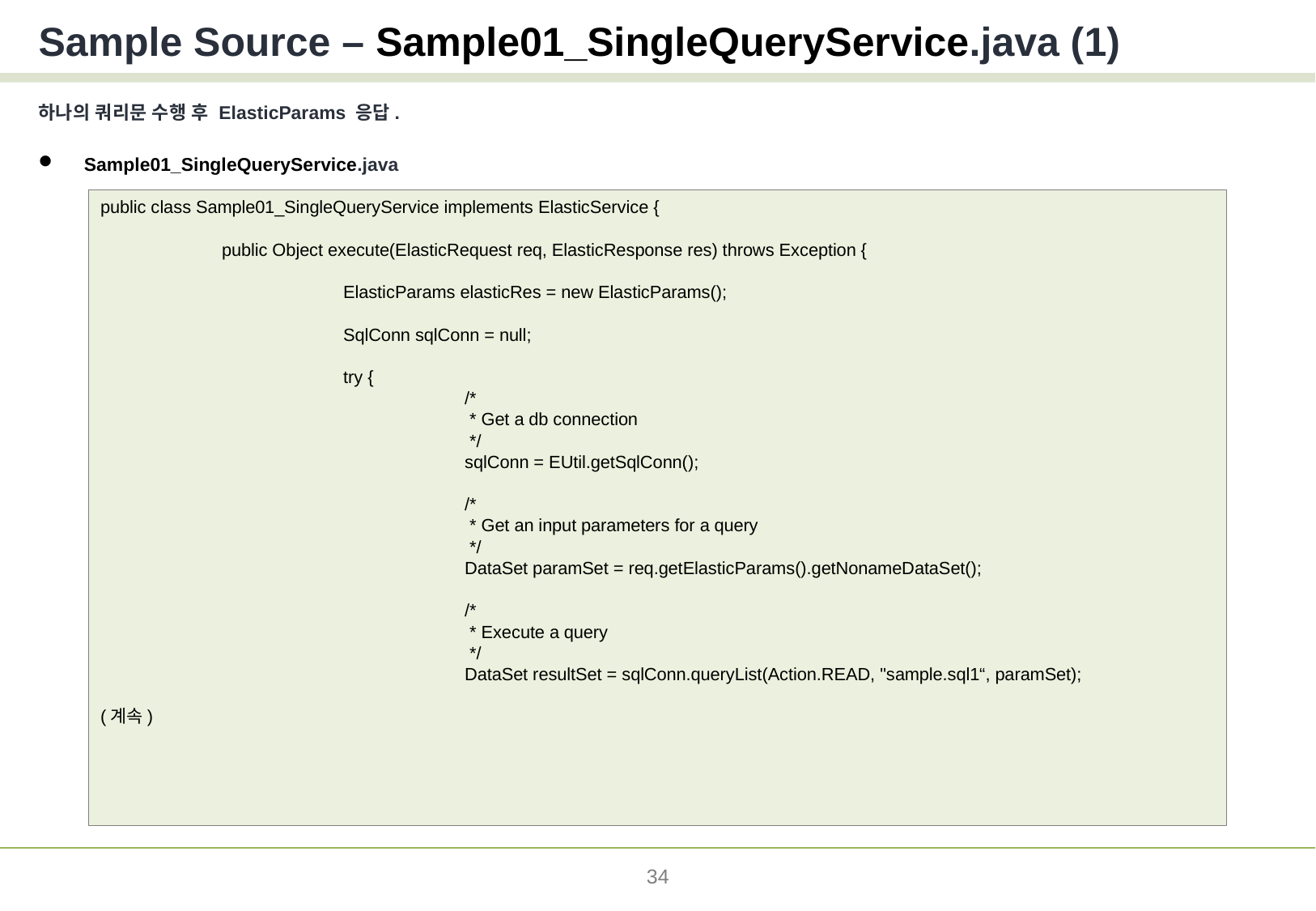

# Sample Source – Sample01_SingleQueryService.java (1)
하나의 쿼리문 수행 후 ElasticParams 응답.

Sample01_SingleQueryService.java

public class Sample01_SingleQueryService implements ElasticService {

	public Object execute(ElasticRequest req, ElasticResponse res) throws Exception {

		ElasticParams elasticRes = new ElasticParams();

		SqlConn sqlConn = null;

		try {
			/*
			 * Get a db connection
			 */
			sqlConn = EUtil.getSqlConn();

			/*
			 * Get an input parameters for a query
			 */
			DataSet paramSet = req.getElasticParams().getNonameDataSet();

			/*
			 * Execute a query
			 */
			DataSet resultSet = sqlConn.queryList(Action.READ, "sample.sql1“, paramSet);

(계속)
34